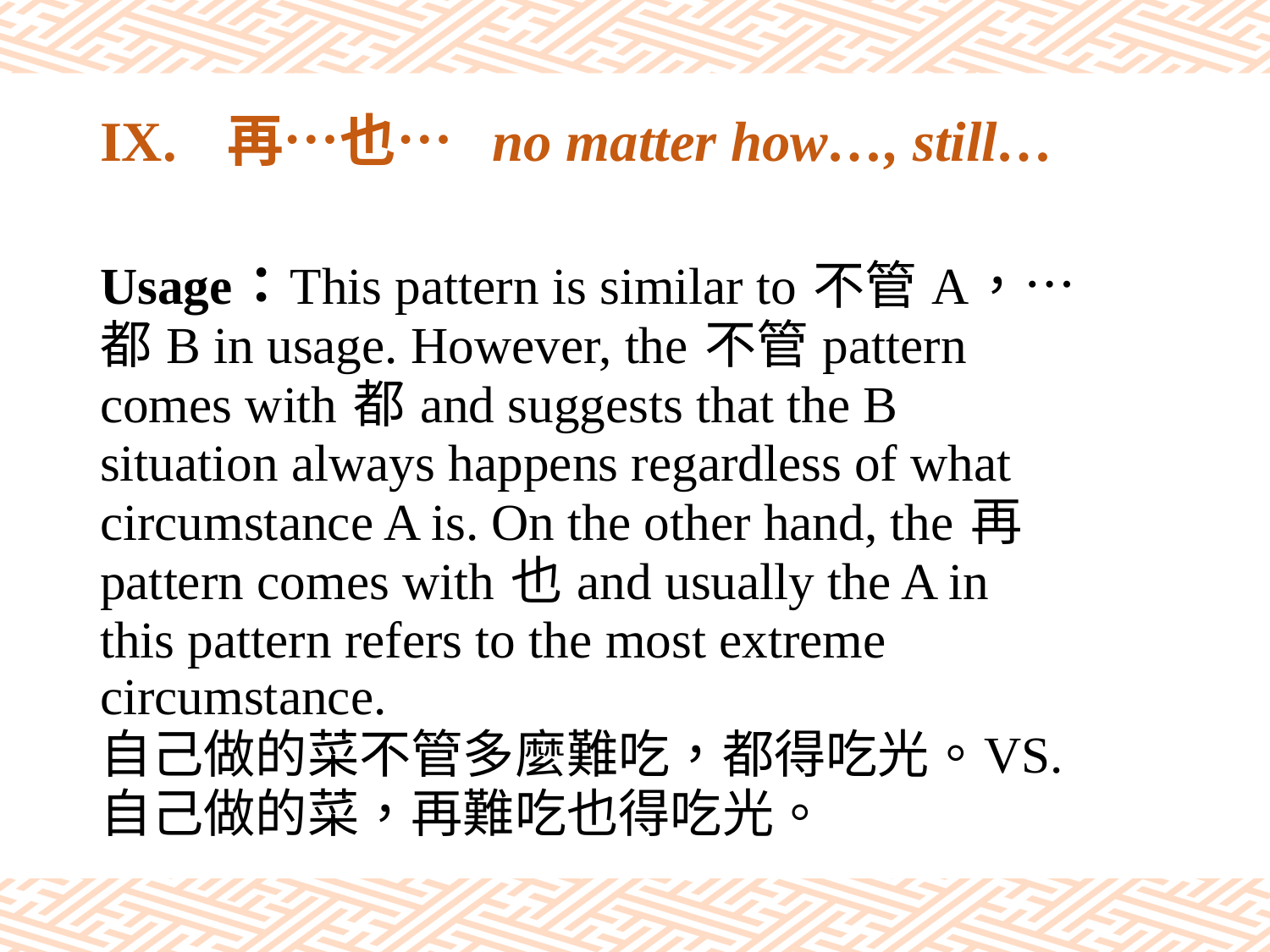

# IX.	再…也…  no matter how…, still…
Usage：This pattern is similar to 不管 A，…
都 B in usage. However, the 不管 pattern
comes with 都 and suggests that the B
situation always happens regardless of what
circumstance A is. On the other hand, the 再
pattern comes with 也 and usually the A in
this pattern refers to the most extreme circumstance.
自己做的菜不管多麼難吃，都得吃光。VS.
自己做的菜，再難吃也得吃光。